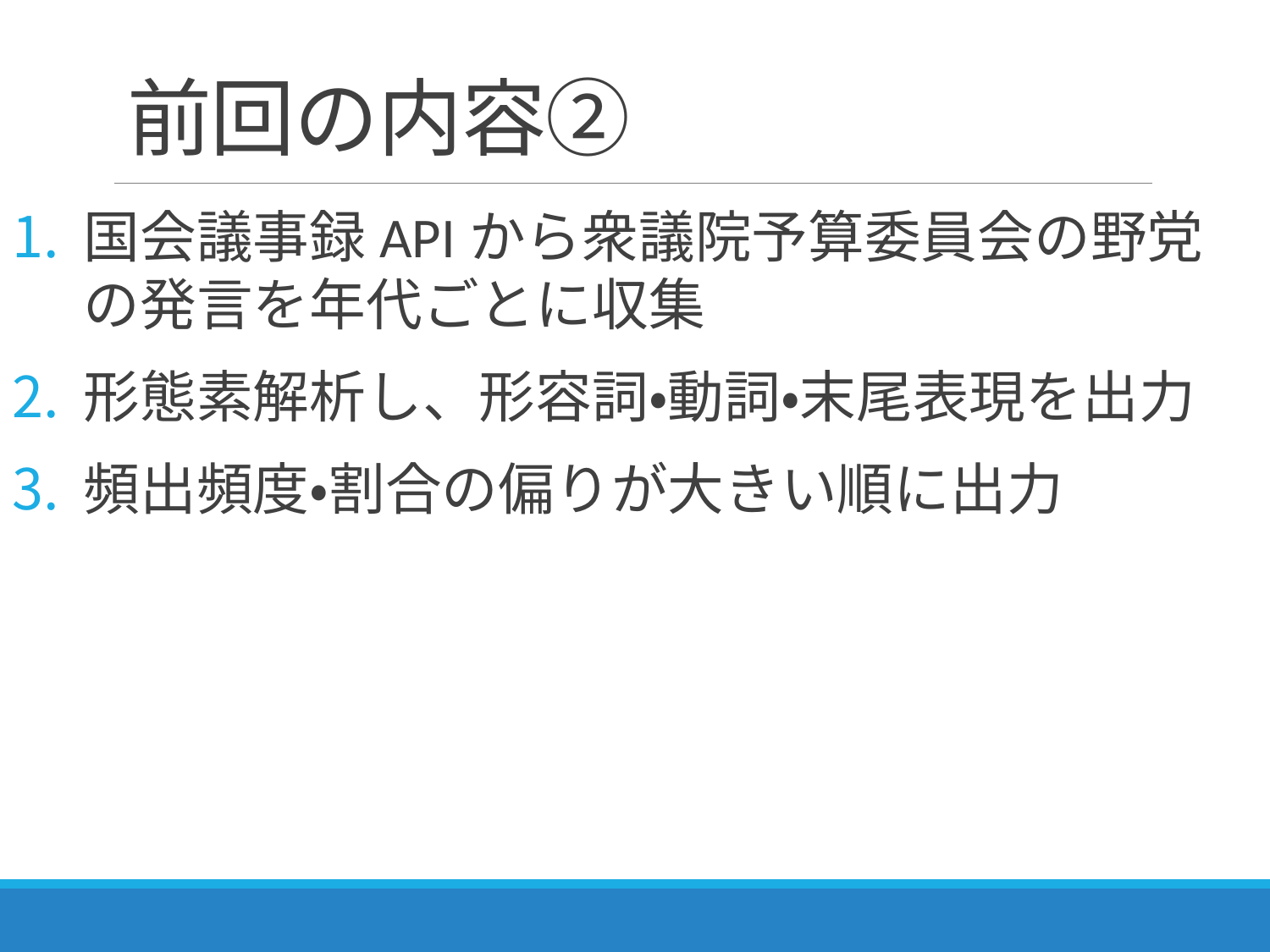

# 前回の内容②
国会議事録APIから衆議院予算委員会の野党の発言を年代ごとに収集
形態素解析し、形容詞・動詞・末尾表現を出力
頻出頻度・割合の偏りが大きい順に出力